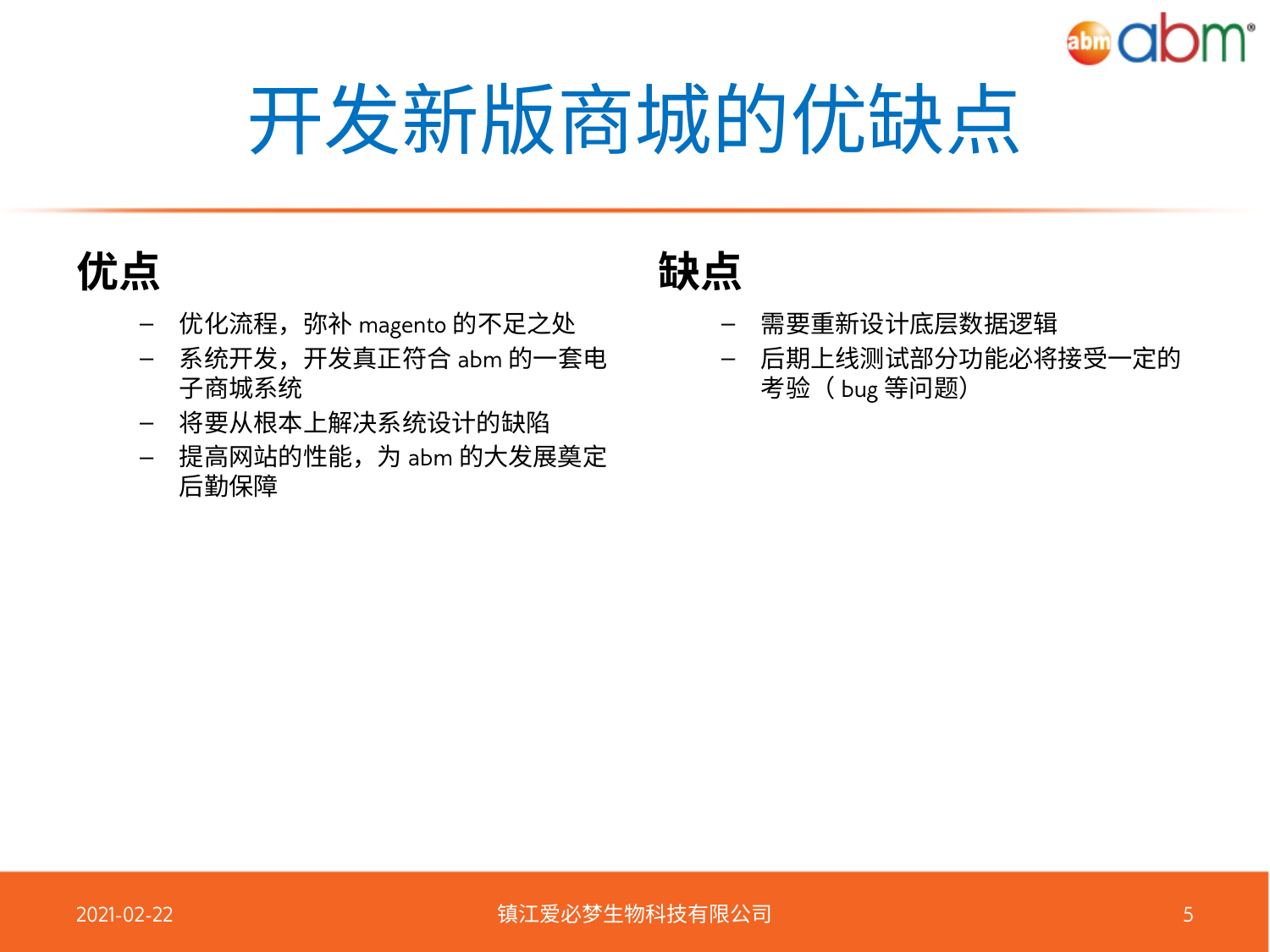

# 开发新版商城的优缺点
优点
缺点
优化流程，弥补magento的不足之处
系统开发，开发真正符合abm的一套电子商城系统
将要从根本上解决系统设计的缺陷
提高网站的性能，为abm的大发展奠定后勤保障

需要重新设计底层数据逻辑
后期上线测试部分功能必将接受一定的考验（bug等问题）

2021-02-22
镇江爱必梦生物科技有限公司
5